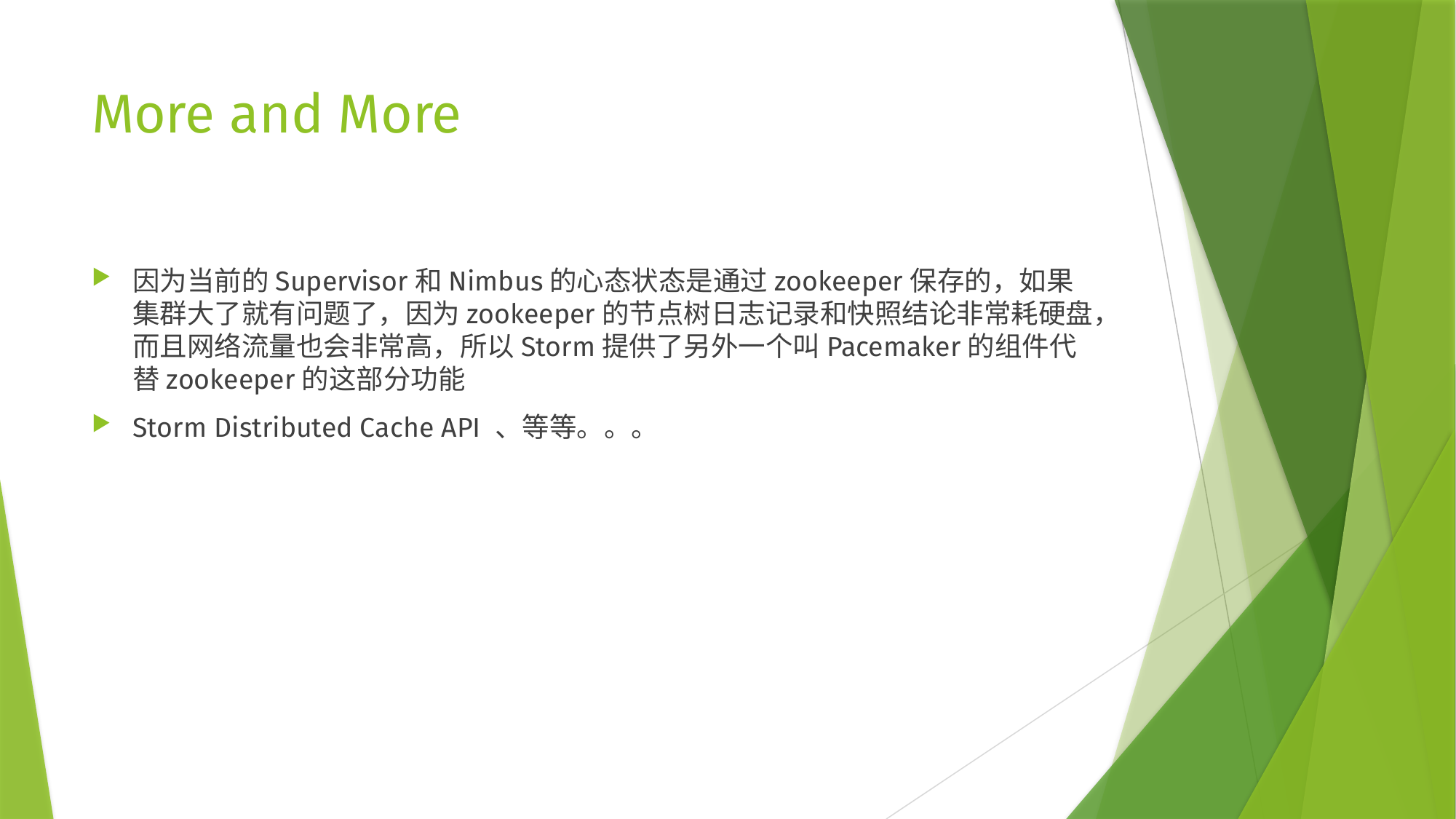

# More and More
因为当前的Supervisor和Nimbus的心态状态是通过zookeeper保存的，如果集群大了就有问题了，因为zookeeper的节点树日志记录和快照结论非常耗硬盘，而且网络流量也会非常高，所以Storm提供了另外一个叫Pacemaker的组件代替zookeeper的这部分功能
Storm Distributed Cache API 、等等。。。